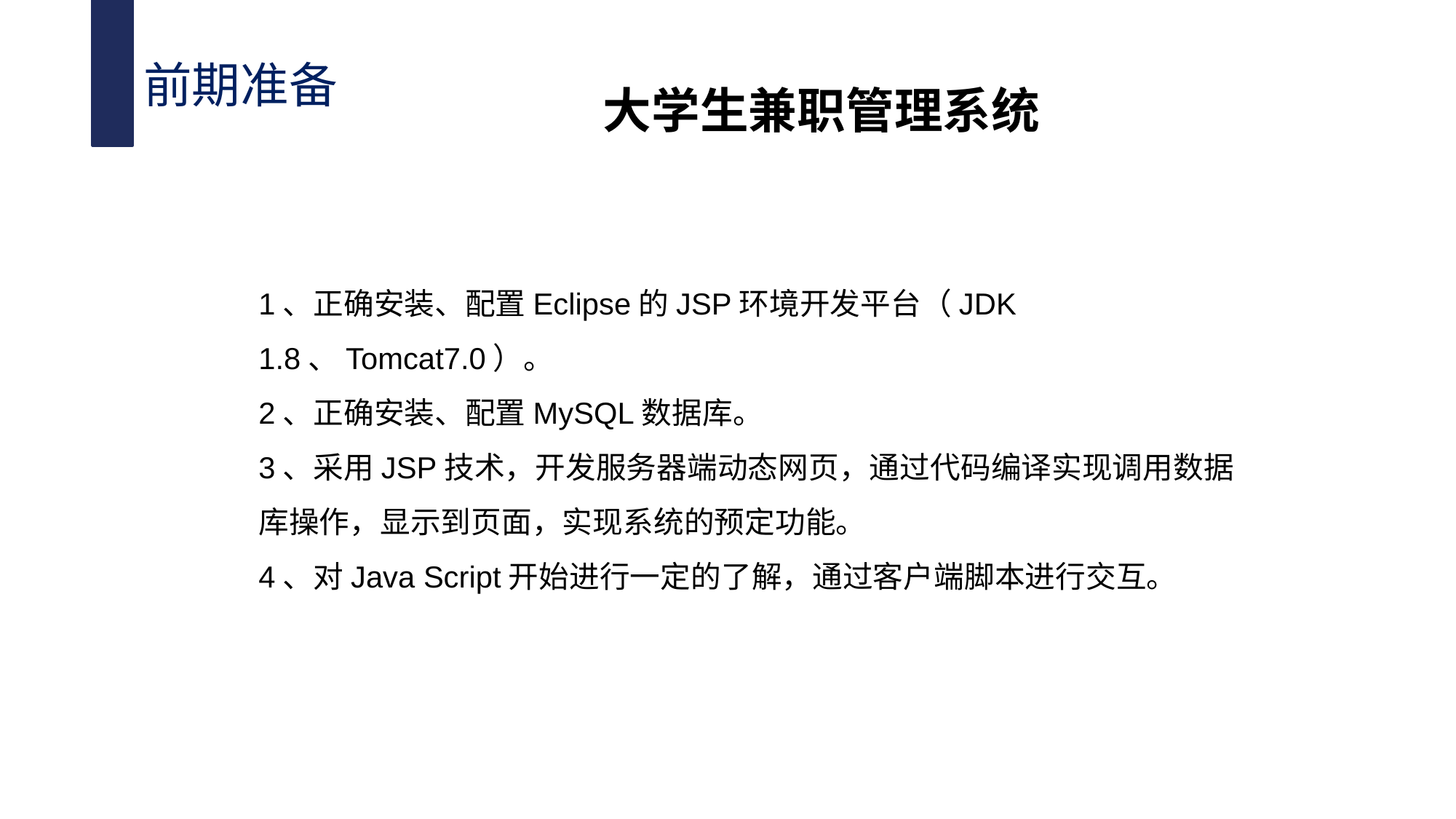

前期准备
大学生兼职管理系统
1、正确安装、配置Eclipse的JSP环境开发平台（JDK 1.8、Tomcat7.0）。
2、正确安装、配置MySQL数据库。
3、采用JSP技术，开发服务器端动态网页，通过代码编译实现调用数据库操作，显示到页面，实现系统的预定功能。
4、对Java Script开始进行一定的了解，通过客户端脚本进行交互。